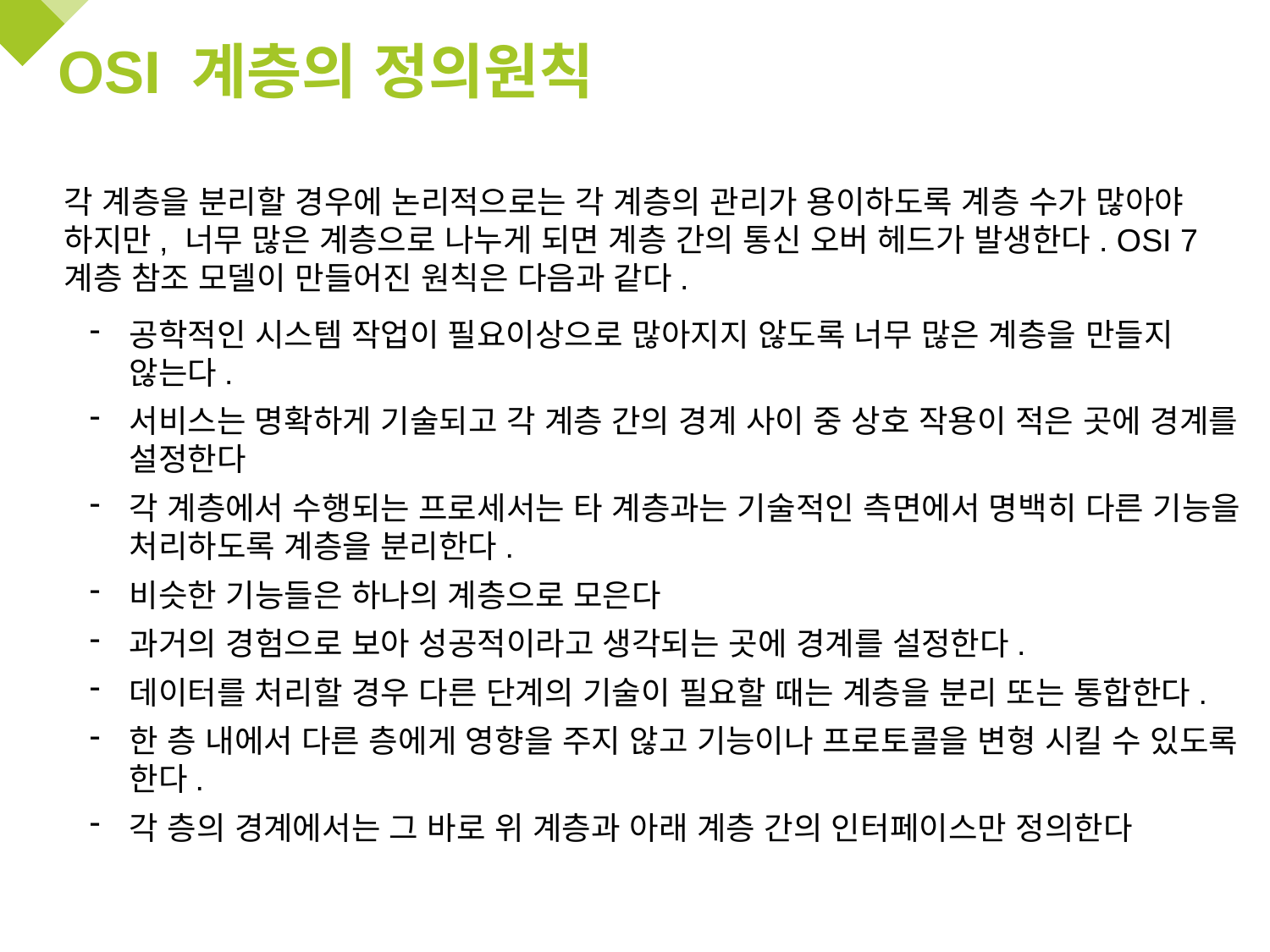

# OSI 계층의 정의원칙
각 계층을 분리할 경우에 논리적으로는 각 계층의 관리가 용이하도록 계층 수가 많아야 하지만, 너무 많은 계층으로 나누게 되면 계층 간의 통신 오버 헤드가 발생한다. OSI 7 계층 참조 모델이 만들어진 원칙은 다음과 같다.
공학적인 시스템 작업이 필요이상으로 많아지지 않도록 너무 많은 계층을 만들지 않는다.
서비스는 명확하게 기술되고 각 계층 간의 경계 사이 중 상호 작용이 적은 곳에 경계를 설정한다
각 계층에서 수행되는 프로세서는 타 계층과는 기술적인 측면에서 명백히 다른 기능을 처리하도록 계층을 분리한다.
비슷한 기능들은 하나의 계층으로 모은다
과거의 경험으로 보아 성공적이라고 생각되는 곳에 경계를 설정한다.
데이터를 처리할 경우 다른 단계의 기술이 필요할 때는 계층을 분리 또는 통합한다.
한 층 내에서 다른 층에게 영향을 주지 않고 기능이나 프로토콜을 변형 시킬 수 있도록 한다.
각 층의 경계에서는 그 바로 위 계층과 아래 계층 간의 인터페이스만 정의한다